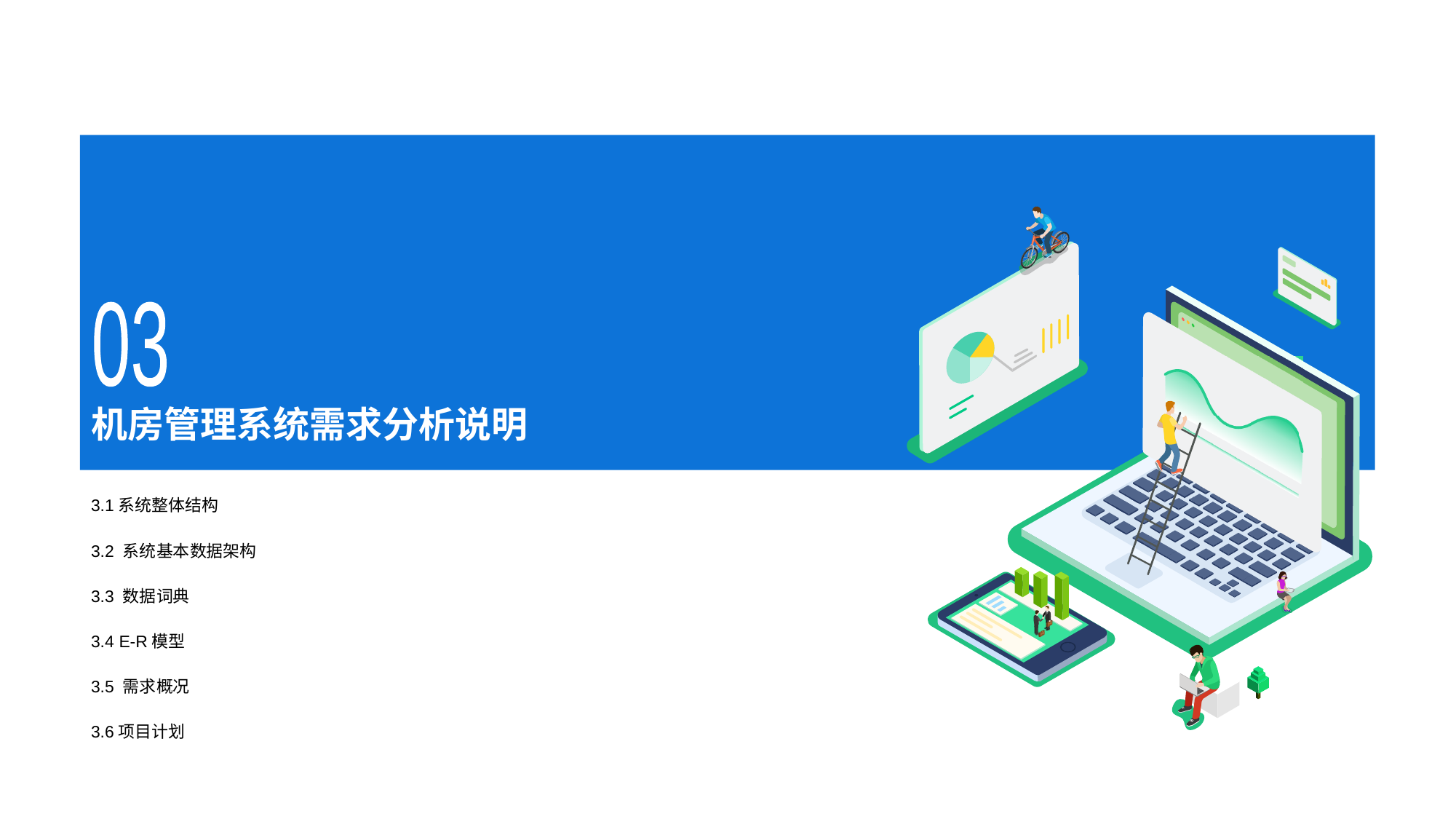

03
# 机房管理系统需求分析说明
3.1系统整体结构
3.2 系统基本数据架构
3.3 数据词典
3.4 E-R模型
3.5 需求概况
3.6项目计划